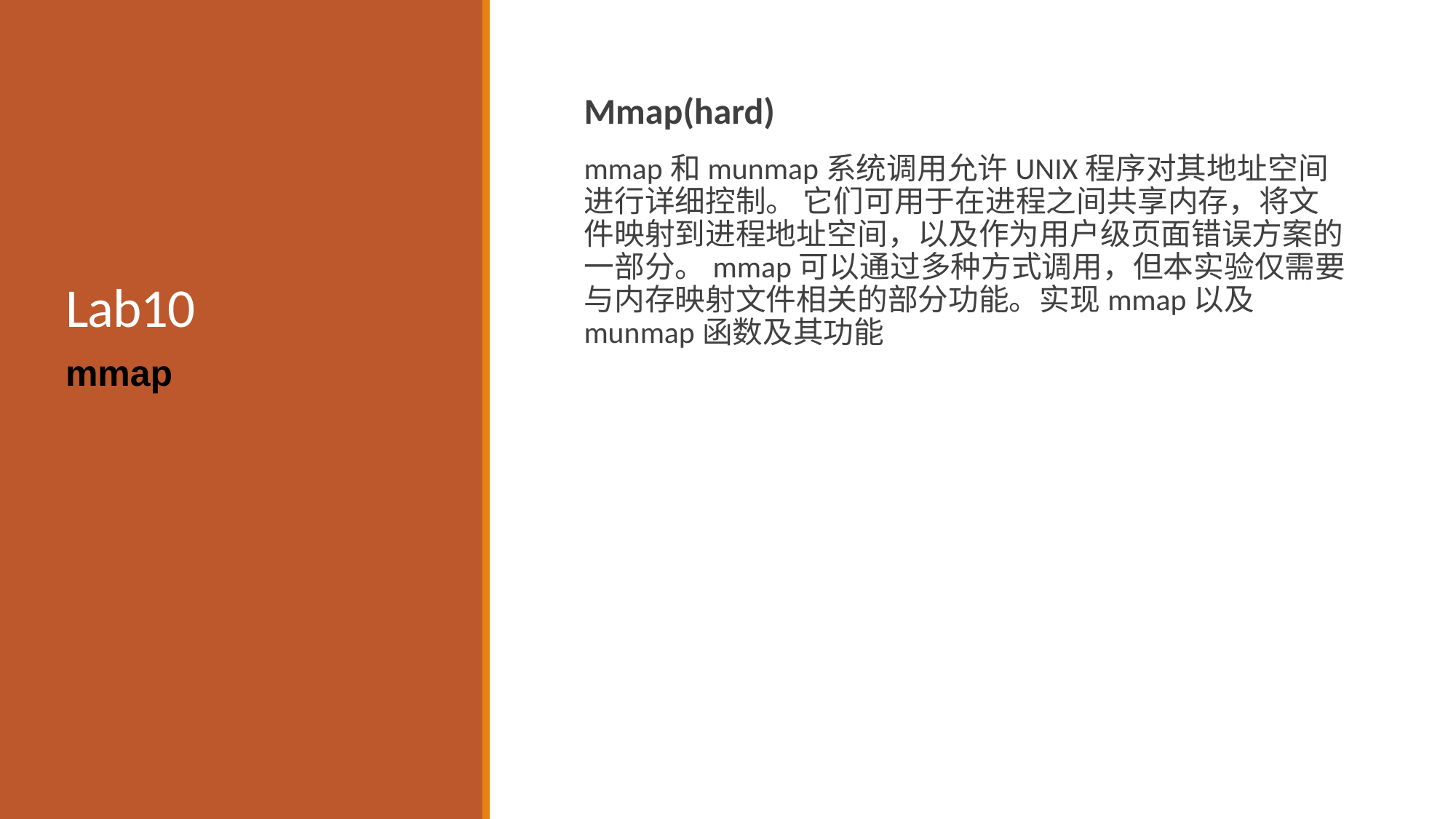

# Lab10
Mmap(hard)
mmap和munmap系统调用允许UNIX程序对其地址空间进行详细控制。 它们可用于在进程之间共享内存，将文件映射到进程地址空间，以及作为用户级页面错误方案的一部分。mmap可以通过多种方式调用，但本实验仅需要与内存映射文件相关的部分功能。实现mmap以及munmap函数及其功能
mmap